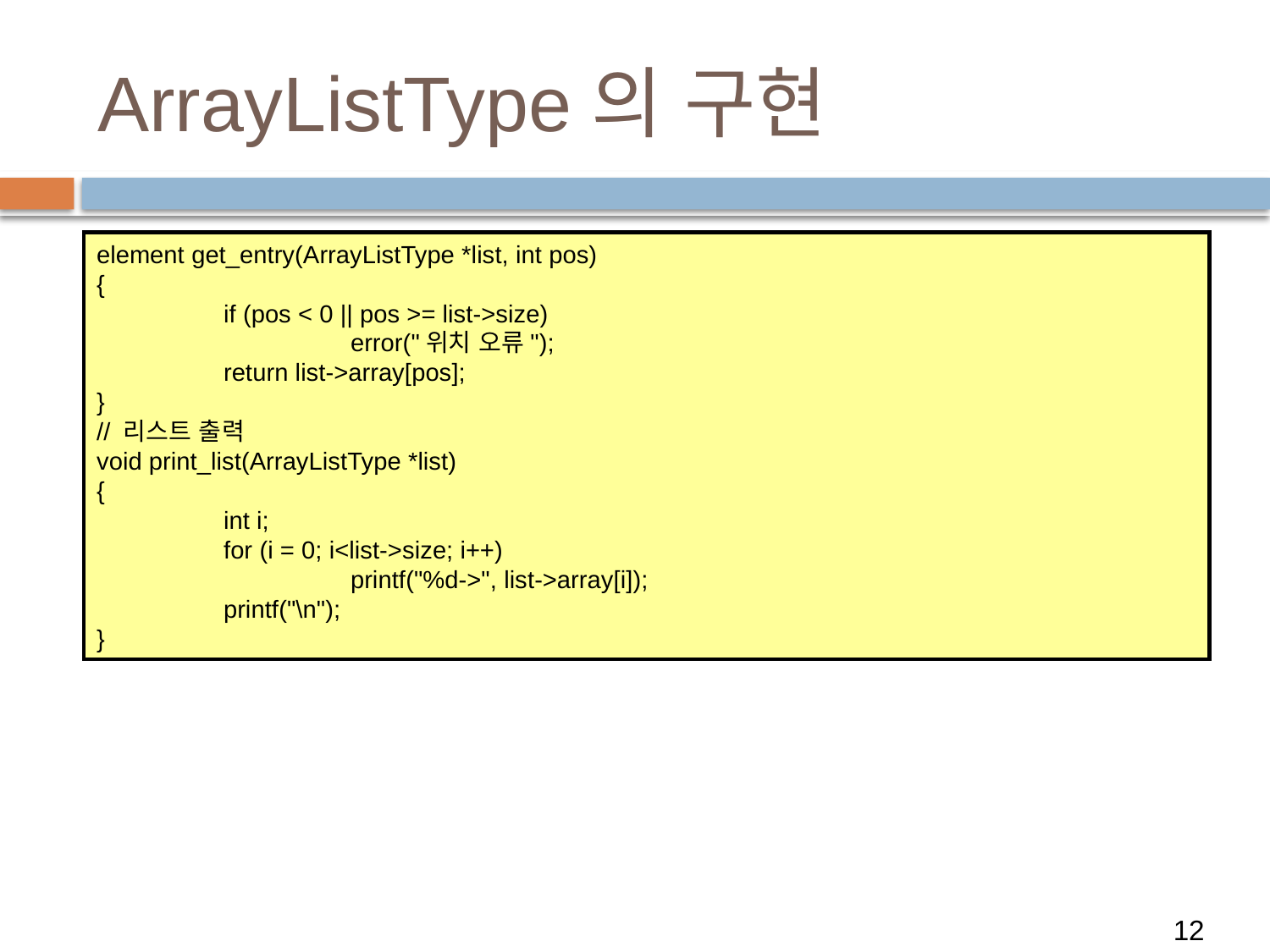

# ArrayListType의 구현

element get_entry(ArrayListType *list, int pos)
{
	if (pos < 0 || pos >= list->size)
		error("위치 오류");
	return list->array[pos];
}
// 리스트 출력
void print_list(ArrayListType *list)
{
	int i;
	for (i = 0; i<list->size; i++)
		printf("%d->", list->array[i]);
	printf("\n");
}